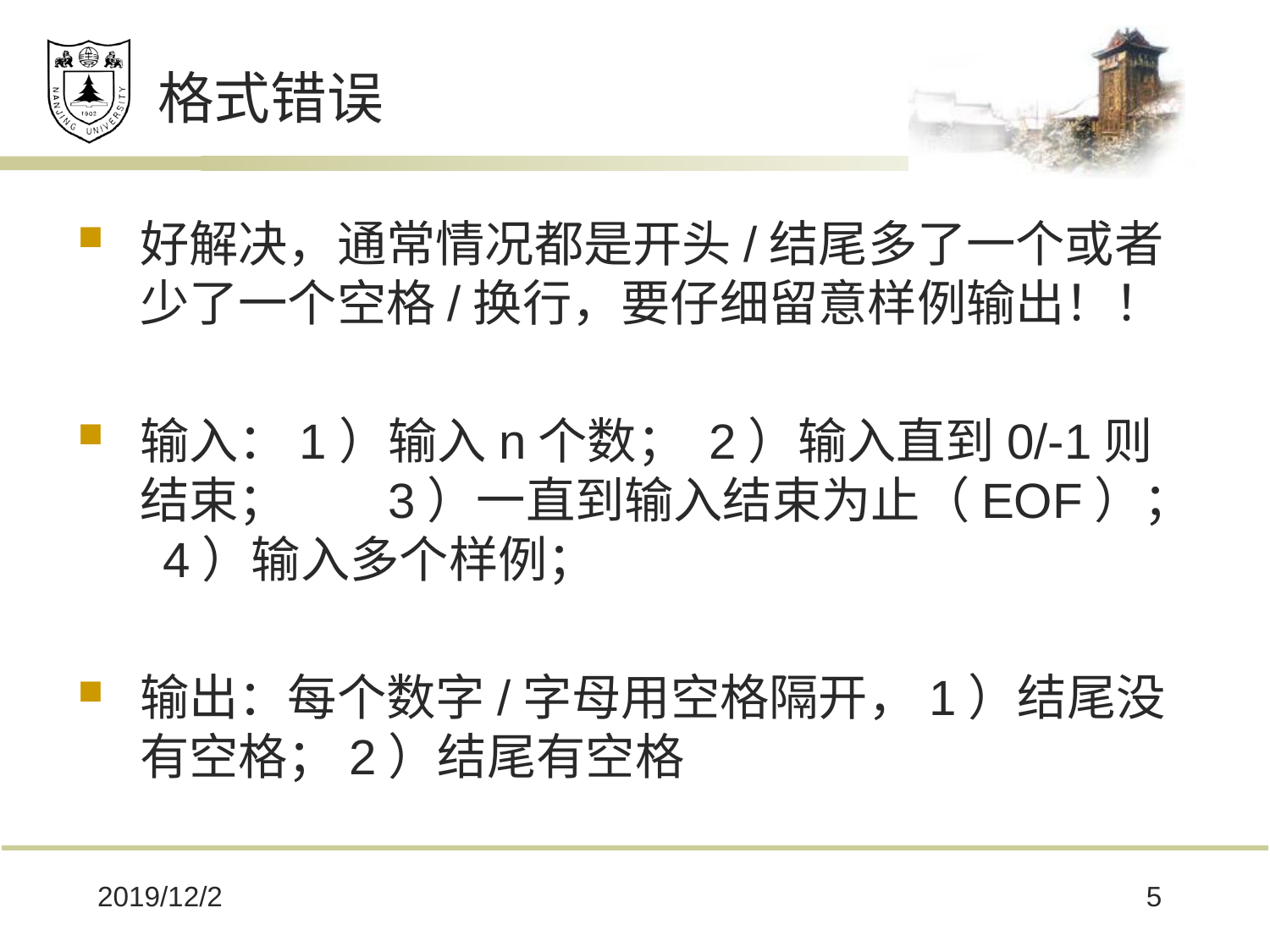

# 格式错误
好解决，通常情况都是开头/结尾多了一个或者少了一个空格/换行，要仔细留意样例输出！！

输入：1）输入n个数； 2）输入直到0/-1则结束；        3）一直到输入结束为止（EOF）； 4）输入多个样例；

输出：每个数字/字母用空格隔开，1）结尾没有空格；2）结尾有空格
2019/12/2
5